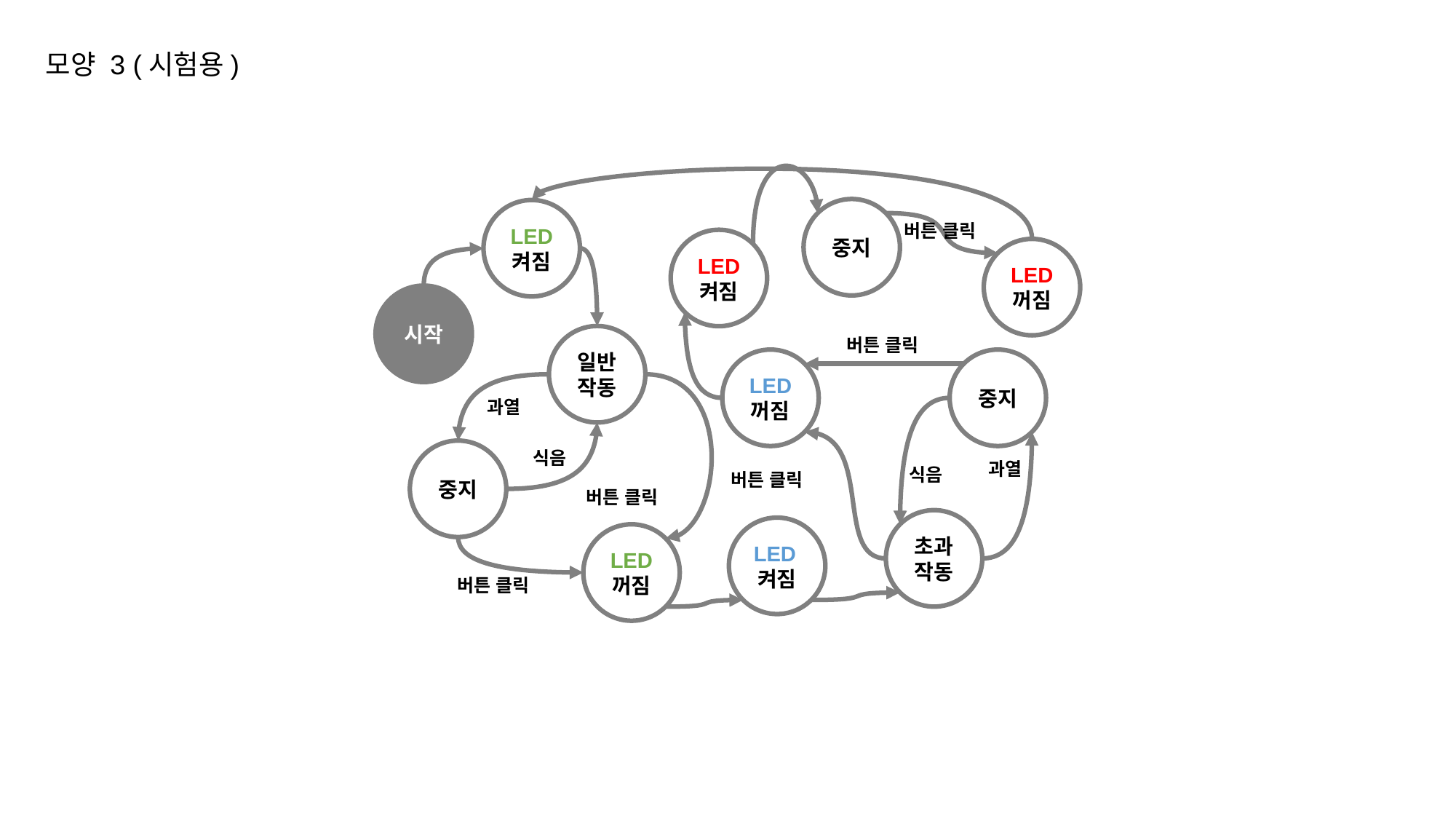

모양 3 (시험용)
중지
LED
켜짐
버튼 클릭
LED
켜짐
LED
꺼짐
시작
일반
작동
버튼 클릭
LED
꺼짐
중지
과열
중지
식음
과열
식음
버튼 클릭
버튼 클릭
초과
작동
LED켜짐
LED
꺼짐
버튼 클릭